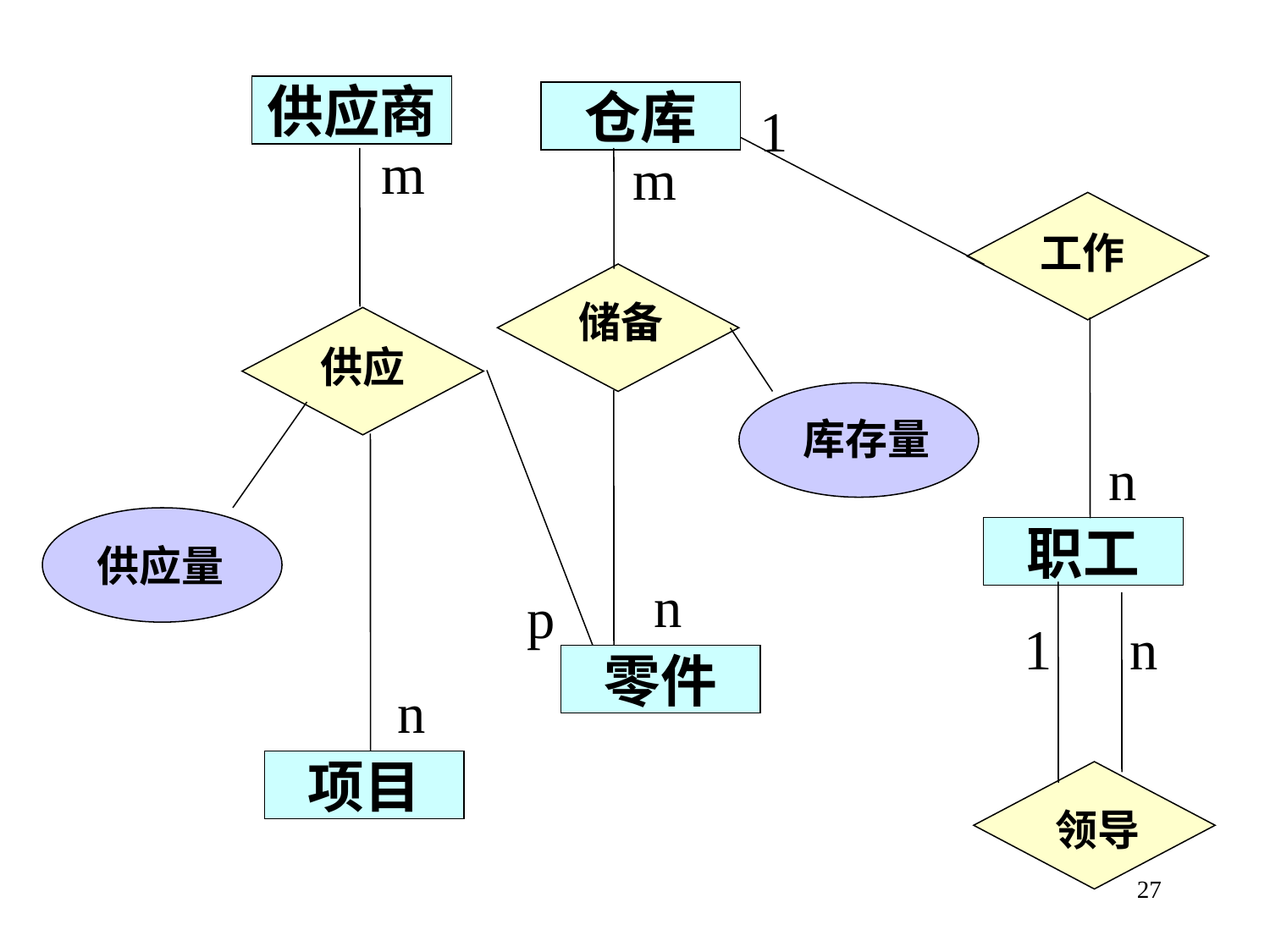

供应商
仓库
1
m

m

工作

储备

供应

库存量

n

职工
供应量
n
p

1
n
零件
n
项目

领导
27